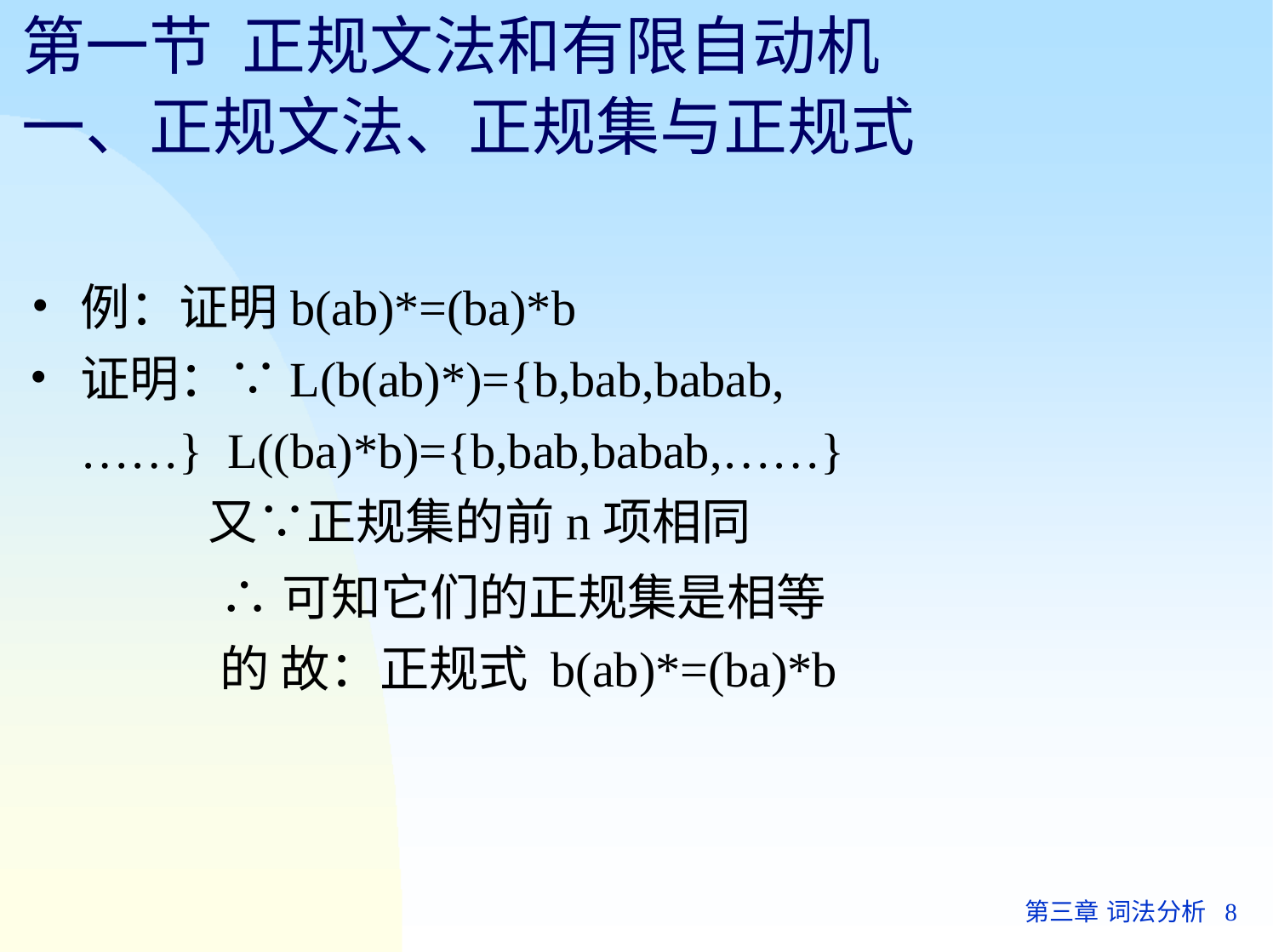

# 第一节 正规文法和有限自动机 一、正规文法、正规集与正规式
例：证明b(ab)*=(ba)*b
证明：∵L(b(ab)*)={b,bab,babab,……}  L((ba)*b)={b,bab,babab,……}
又∵正规集的前n项相同
∴可知它们的正规集是相等的 故：正规式 b(ab)*=(ba)*b
第三章 词法分析	8